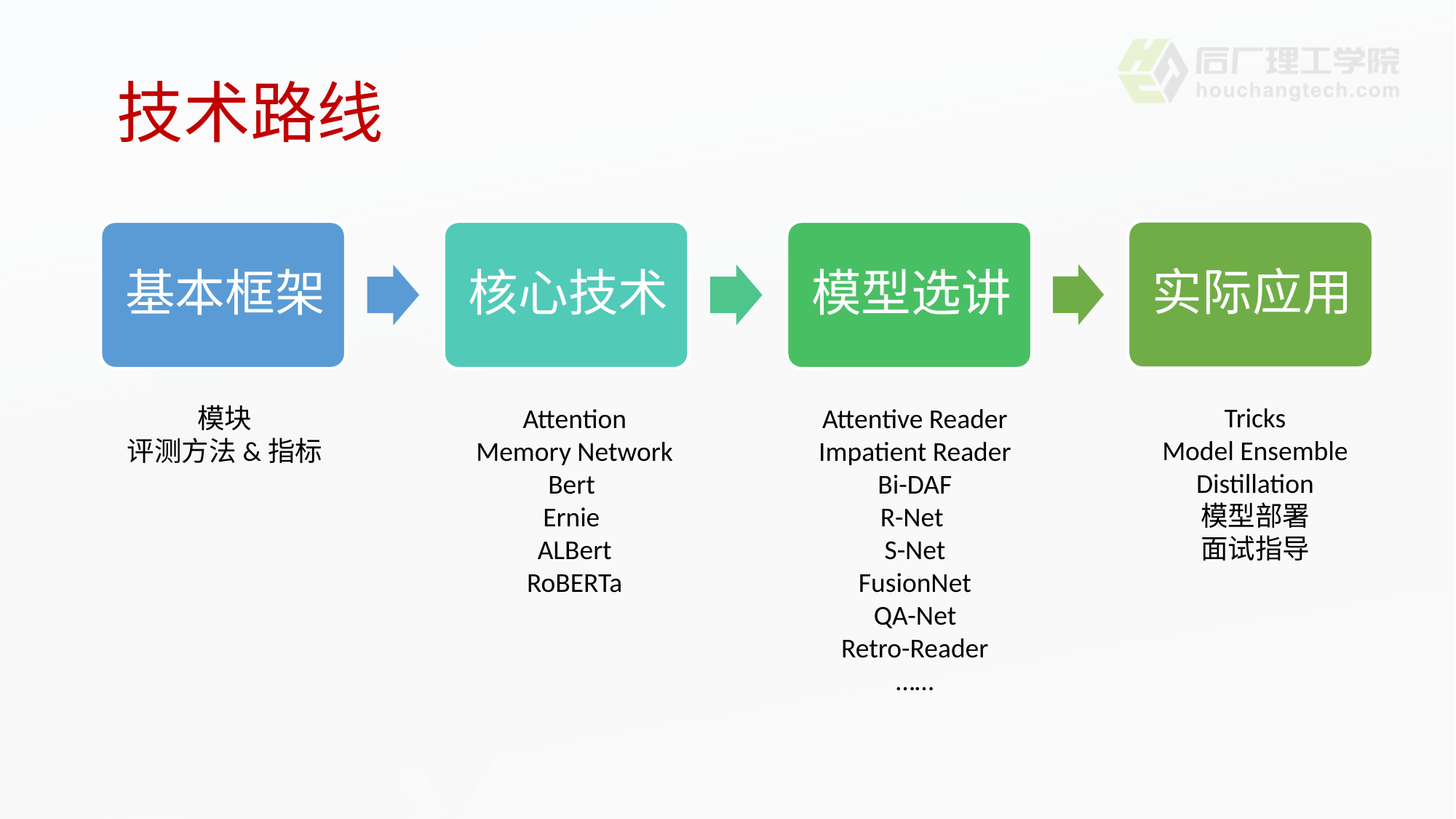

# 技术路线
基本框架

核心技术

模型选讲

实际应用
Tricks
Model Ensemble
Distillation
模型部署
面试指导
Attentive Reader
Impatient Reader
Bi-DAF
R-Net
S-Net
FusionNet
QA-Net
Retro-Reader
……
Attention
Memory Network
Bert
Ernie
ALBert
RoBERTa
模块
评测方法&指标